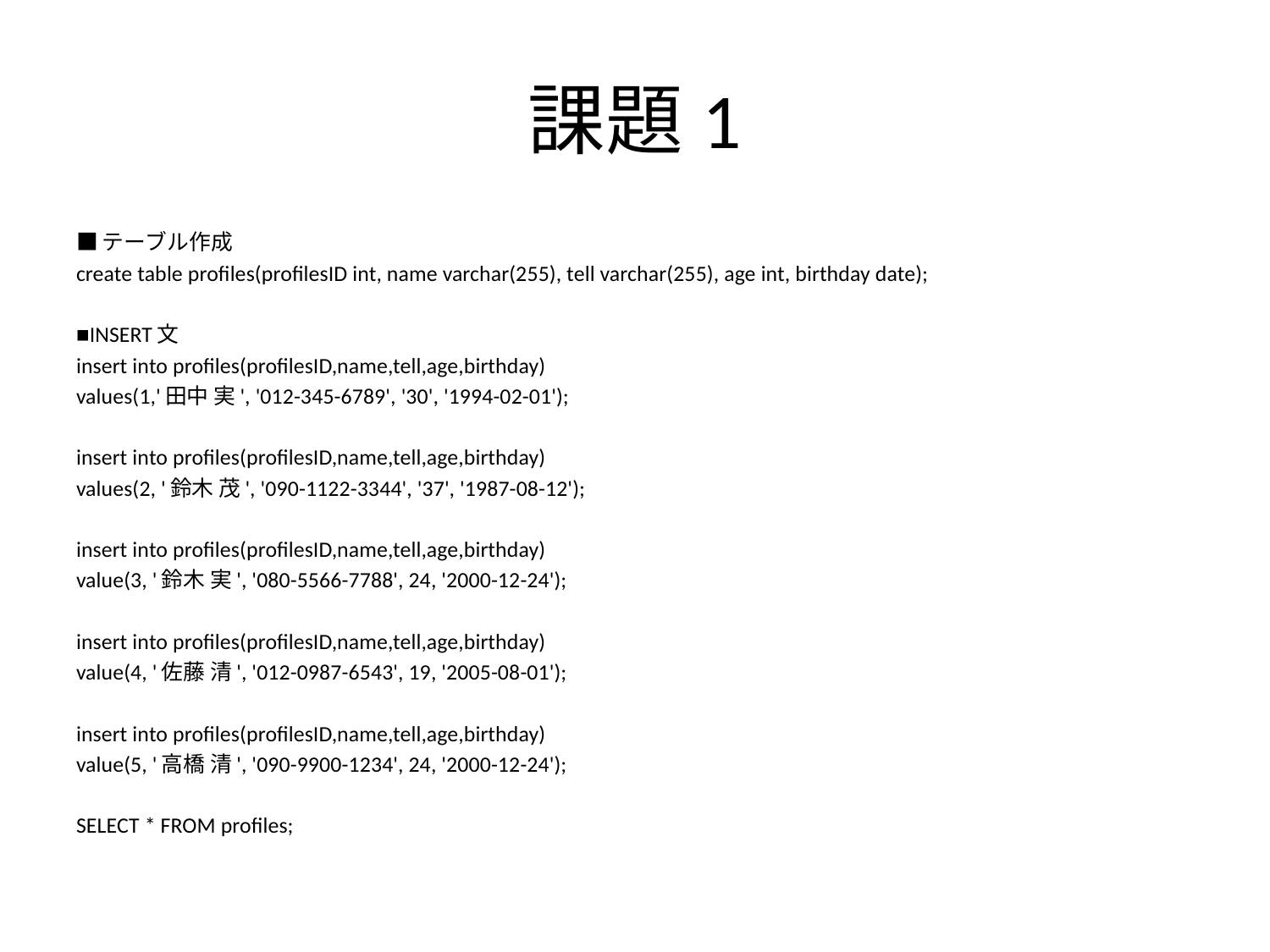

# 課題1
■テーブル作成
create table profiles(profilesID int, name varchar(255), tell varchar(255), age int, birthday date);

■INSERT文
insert into profiles(profilesID,name,tell,age,birthday)
values(1,'田中 実', '012-345-6789', '30', '1994-02-01');

insert into profiles(profilesID,name,tell,age,birthday)
values(2, '鈴木 茂', '090-1122-3344', '37', '1987-08-12');

insert into profiles(profilesID,name,tell,age,birthday)
value(3, '鈴木 実', '080-5566-7788', 24, '2000-12-24');

insert into profiles(profilesID,name,tell,age,birthday)
value(4, '佐藤 清', '012-0987-6543', 19, '2005-08-01');

insert into profiles(profilesID,name,tell,age,birthday)
value(5, '高橋 清', '090-9900-1234', 24, '2000-12-24');

SELECT * FROM profiles;